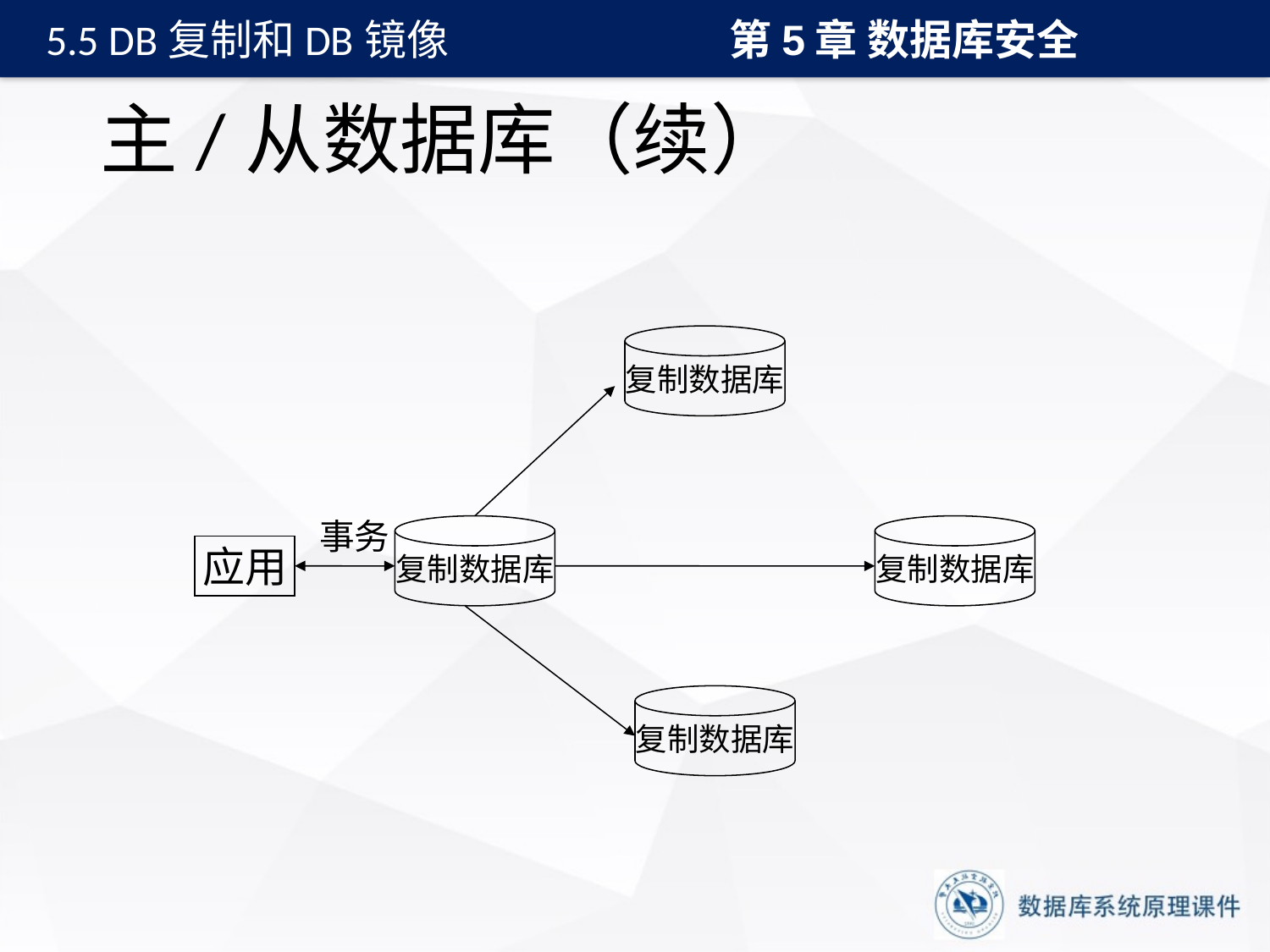

第5章 数据库安全
5.5 DB复制和DB镜像
# 主/从数据库（续）
复制数据库

事务
复制数据库
复制数据库
应用

复制数据库